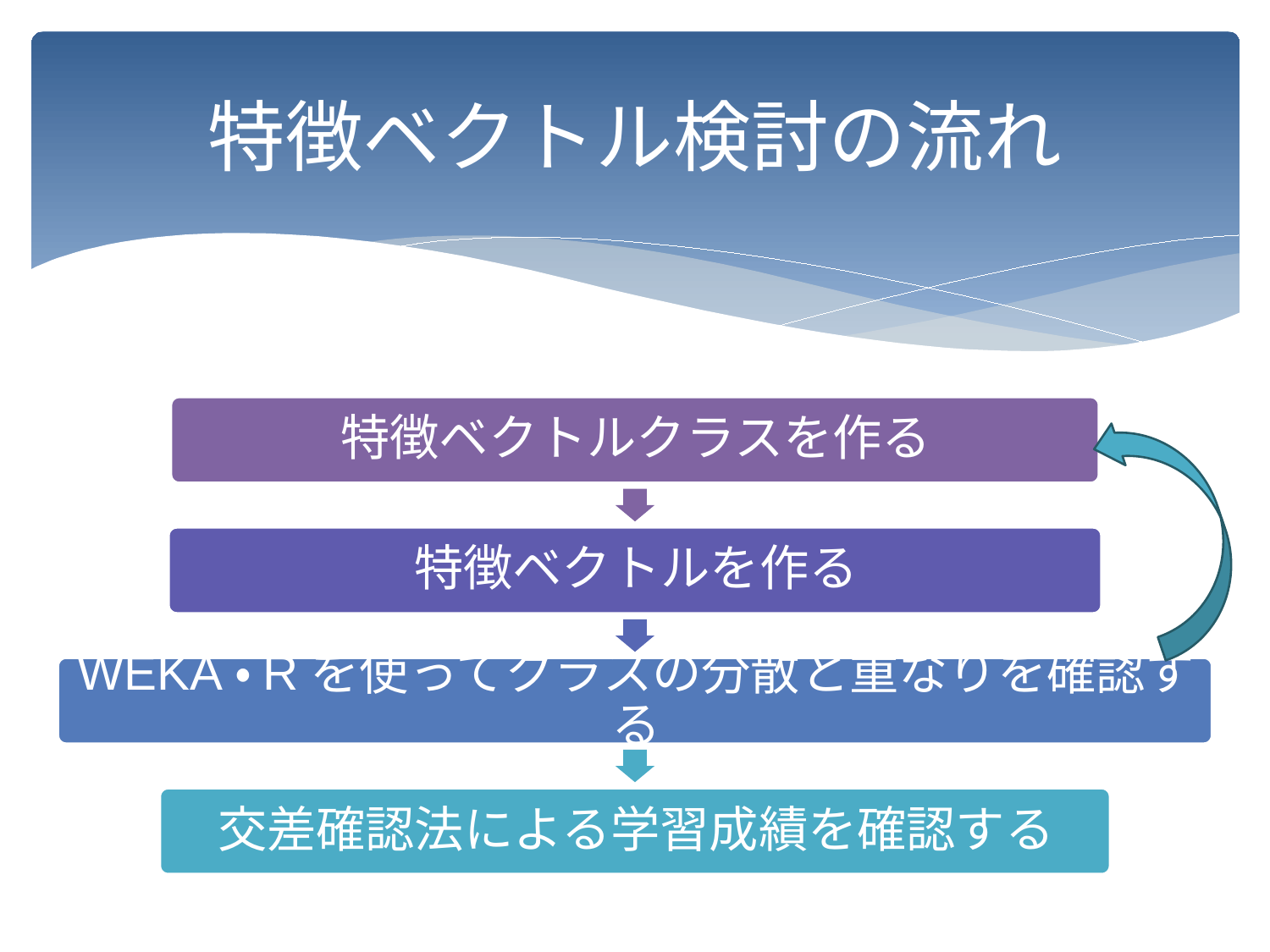

# 特徴ベクトル検討の流れ
特徴ベクトルクラスを作る

特徴ベクトルを作る

WEKA・Rを使ってクラスの分散と重なりを確認する

交差確認法による学習成績を確認する